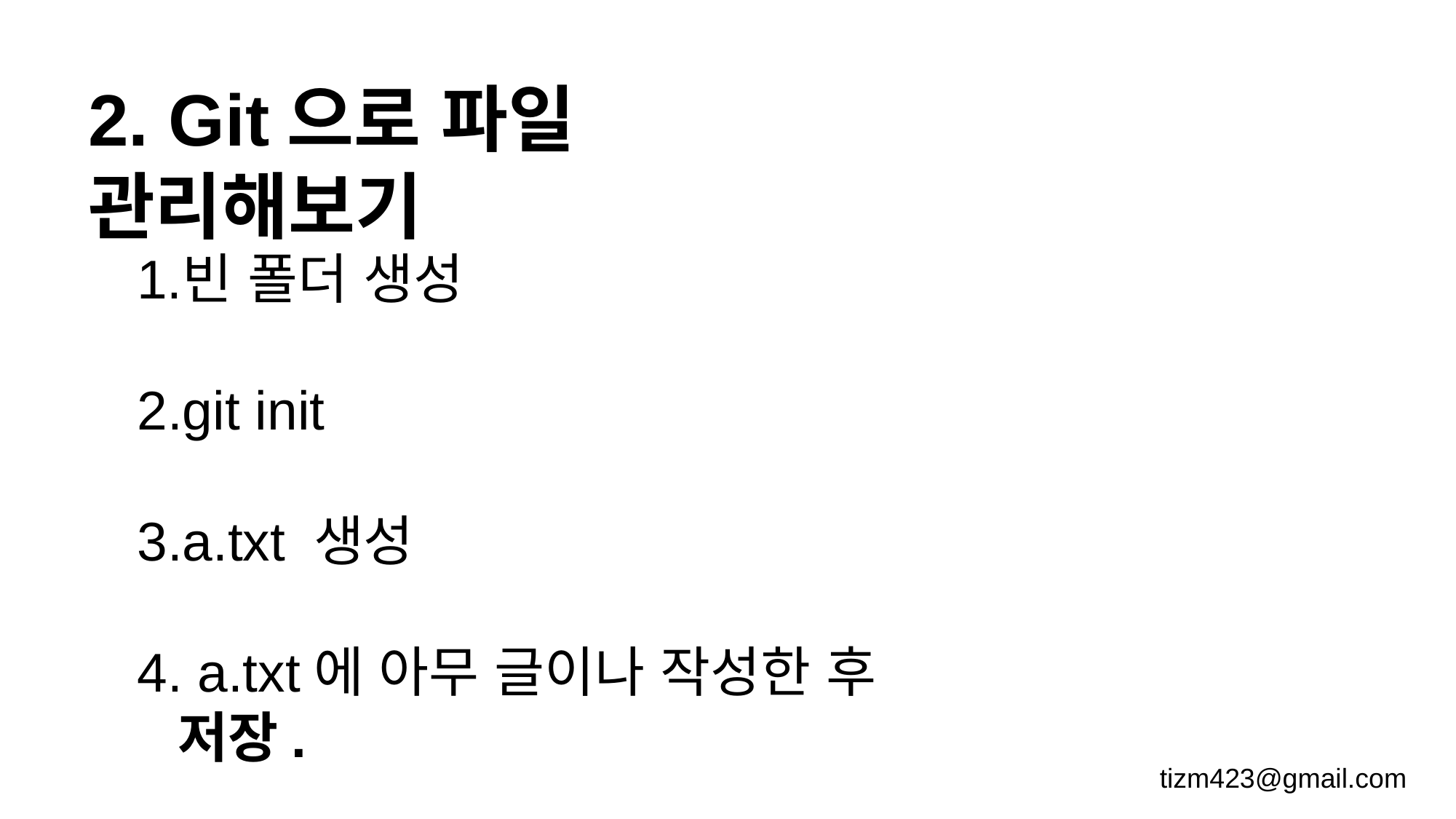

2. Git으로 파일 관리해보기
빈 폴더 생성

git init

a.txt 생성

 a.txt에 아무 글이나 작성한 후 저장.

tizm423@gmail.com